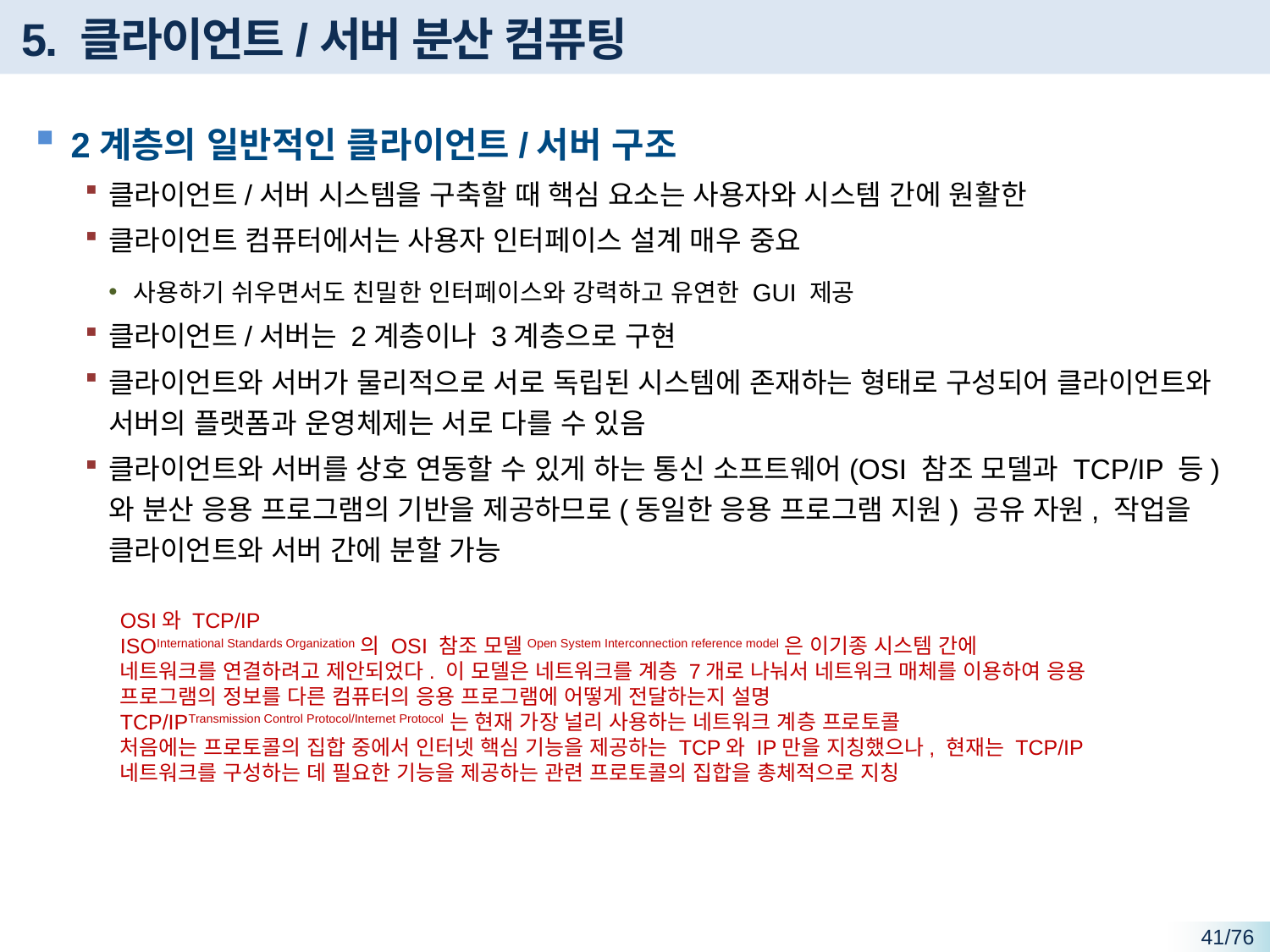

# 5. 클라이언트/서버 분산 컴퓨팅
2계층의 일반적인 클라이언트/서버 구조
클라이언트/서버 시스템을 구축할 때 핵심 요소는 사용자와 시스템 간에 원활한
클라이언트 컴퓨터에서는 사용자 인터페이스 설계 매우 중요
사용하기 쉬우면서도 친밀한 인터페이스와 강력하고 유연한 GUI 제공
클라이언트/서버는 2계층이나 3계층으로 구현
클라이언트와 서버가 물리적으로 서로 독립된 시스템에 존재하는 형태로 구성되어 클라이언트와 서버의 플랫폼과 운영체제는 서로 다를 수 있음
클라이언트와 서버를 상호 연동할 수 있게 하는 통신 소프트웨어(OSI 참조 모델과 TCP/IP 등)와 분산 응용 프로그램의 기반을 제공하므로(동일한 응용 프로그램 지원) 공유 자원, 작업을 클라이언트와 서버 간에 분할 가능
OSI와 TCP/IP
ISOInternational Standards Organization의 OSI 참조 모델Open System Interconnection reference model은 이기종 시스템 간에
네트워크를 연결하려고 제안되었다. 이 모델은 네트워크를 계층 7개로 나눠서 네트워크 매체를 이용하여 응용 프로그램의 정보를 다른 컴퓨터의 응용 프로그램에 어떻게 전달하는지 설명
TCP/IPTransmission Control Protocol/Internet Protocol는 현재 가장 널리 사용하는 네트워크 계층 프로토콜
처음에는 프로토콜의 집합 중에서 인터넷 핵심 기능을 제공하는 TCP와 IP만을 지칭했으나, 현재는 TCP/IP 네트워크를 구성하는 데 필요한 기능을 제공하는 관련 프로토콜의 집합을 총체적으로 지칭